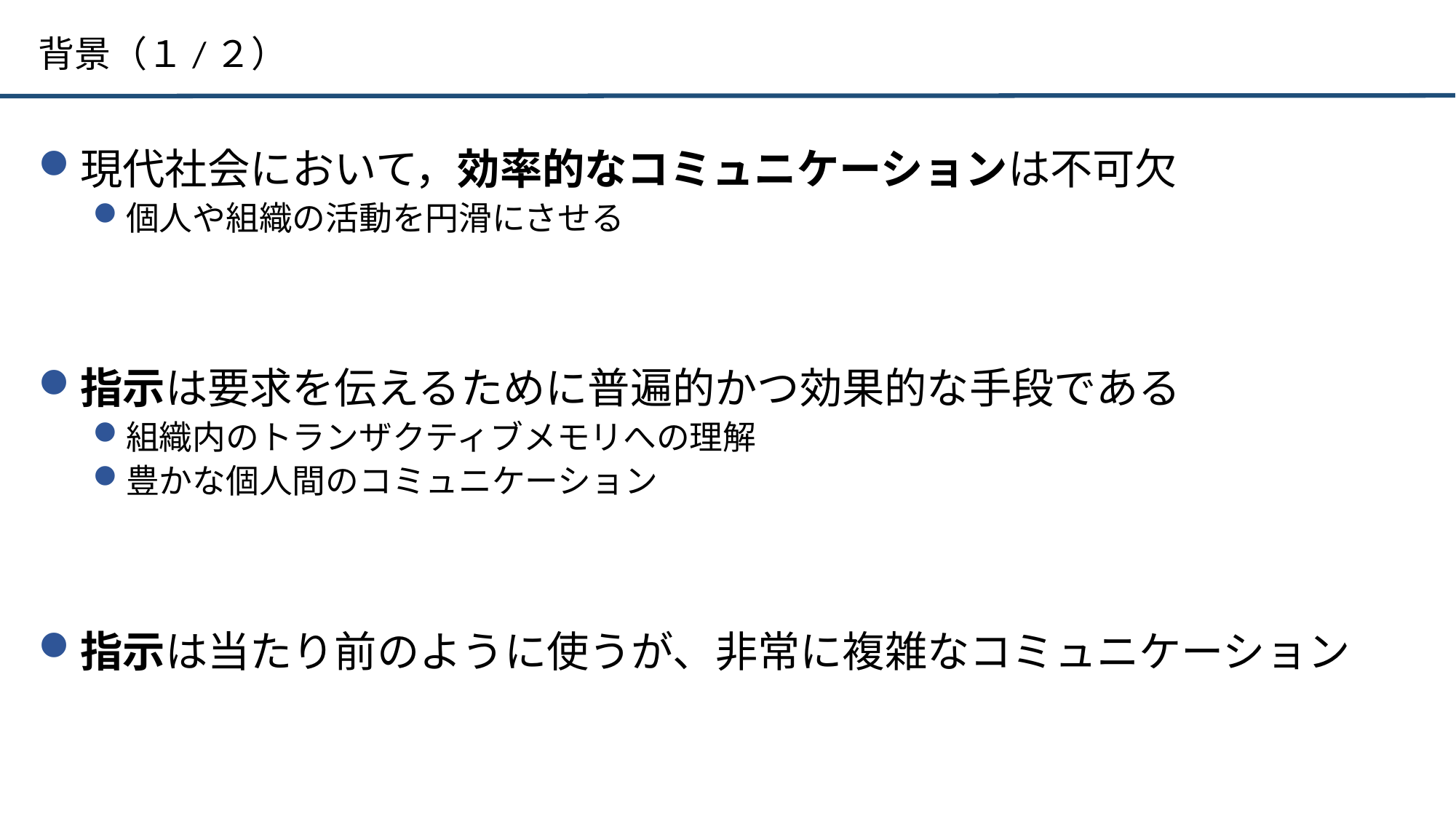

# 背景（１/２）
現代社会において，効率的なコミュニケーションは不可欠
個人や組織の活動を円滑にさせる

指示は要求を伝えるために普遍的かつ効果的な手段である
組織内のトランザクティブメモリへの理解
豊かな個人間のコミュニケーション

指示は当たり前のように使うが、非常に複雑なコミュニケーション